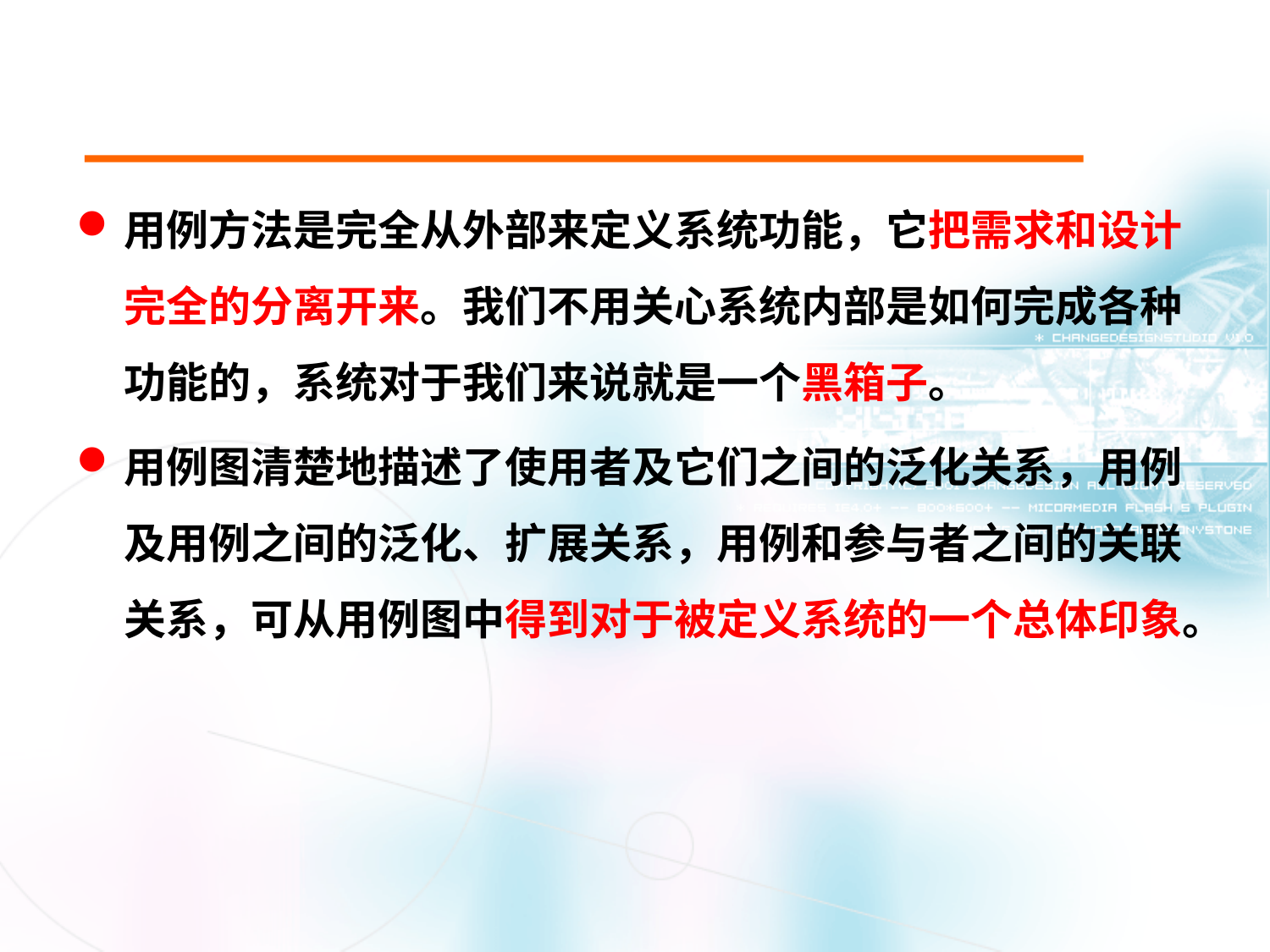

用例方法是完全从外部来定义系统功能，它把需求和设计完全的分离开来。我们不用关心系统内部是如何完成各种功能的，系统对于我们来说就是一个黑箱子。
用例图清楚地描述了使用者及它们之间的泛化关系，用例及用例之间的泛化、扩展关系，用例和参与者之间的关联关系，可从用例图中得到对于被定义系统的一个总体印象。